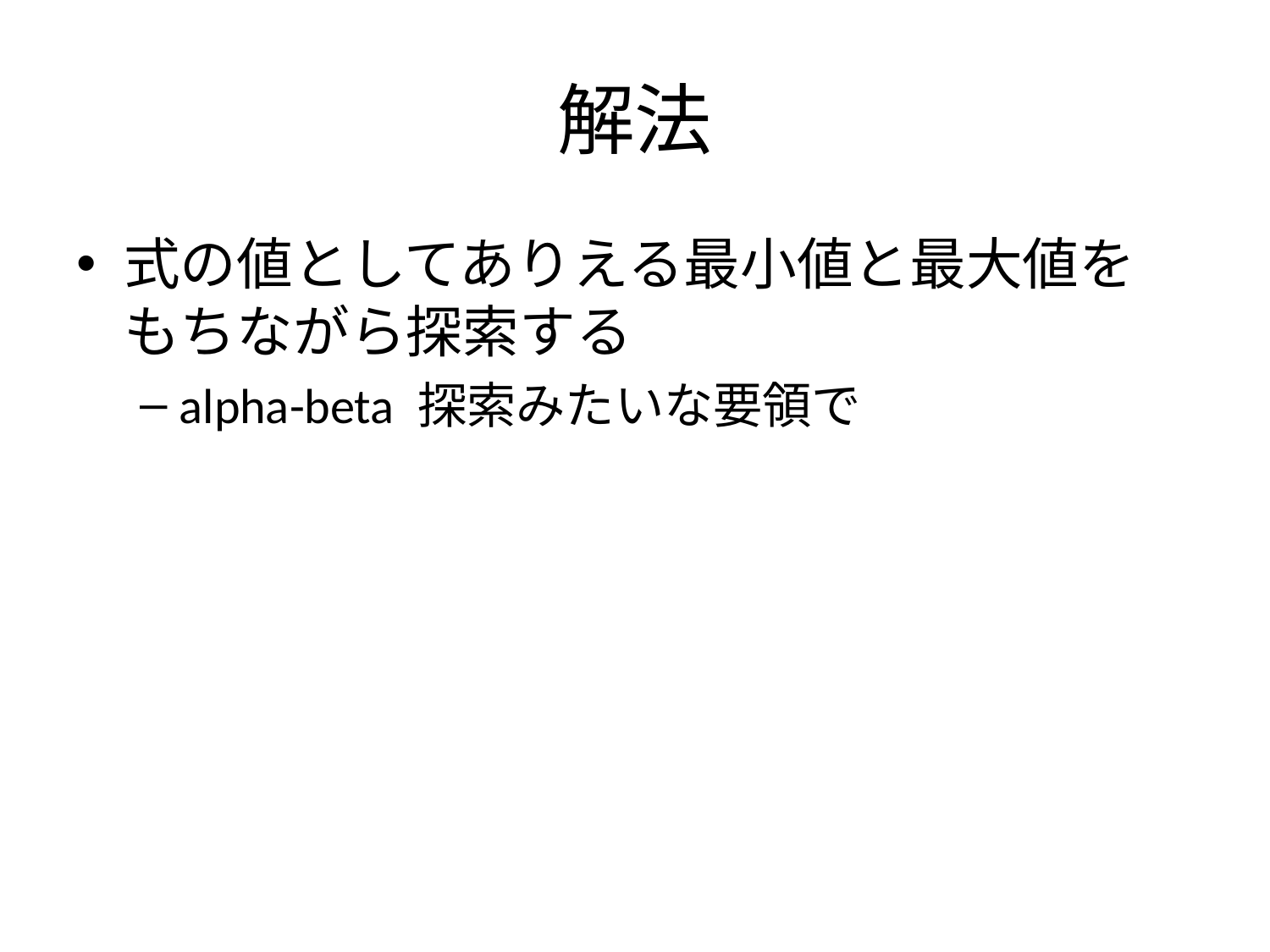

# 解法
式の値としてありえる最小値と最大値を
もちながら探索する
alpha-beta 探索みたいな要領で